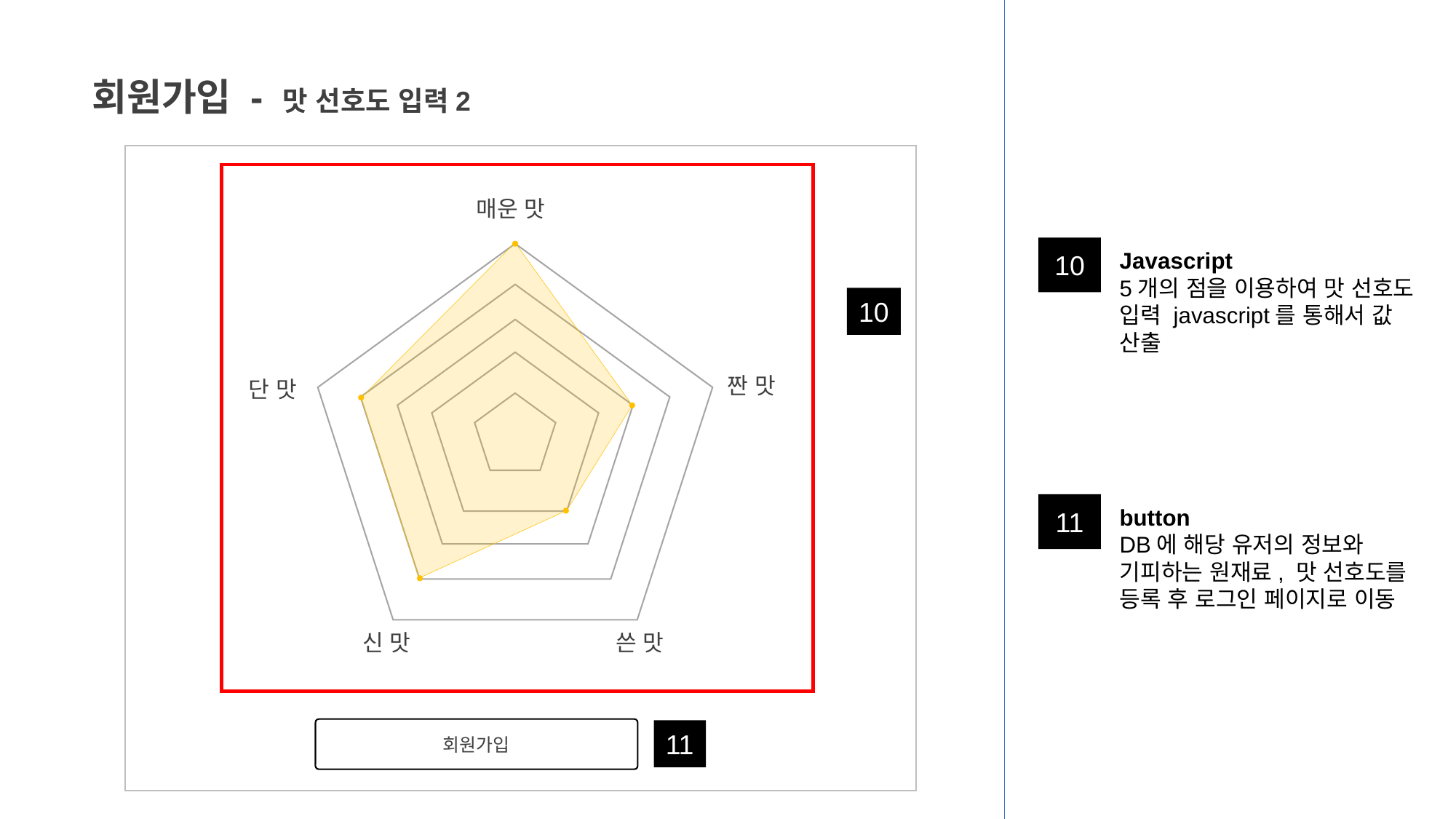

회원가입 - 맛 선호도 입력2

매운 맛

짠 맛
단 맛

신 맛
쓴 맛
10
Javascript
5개의 점을 이용하여 맛 선호도 입력 javascript를 통해서 값 산출
10
11
button
DB에 해당 유저의 정보와 기피하는 원재료, 맛 선호도를 등록 후 로그인 페이지로 이동
회원가입
11